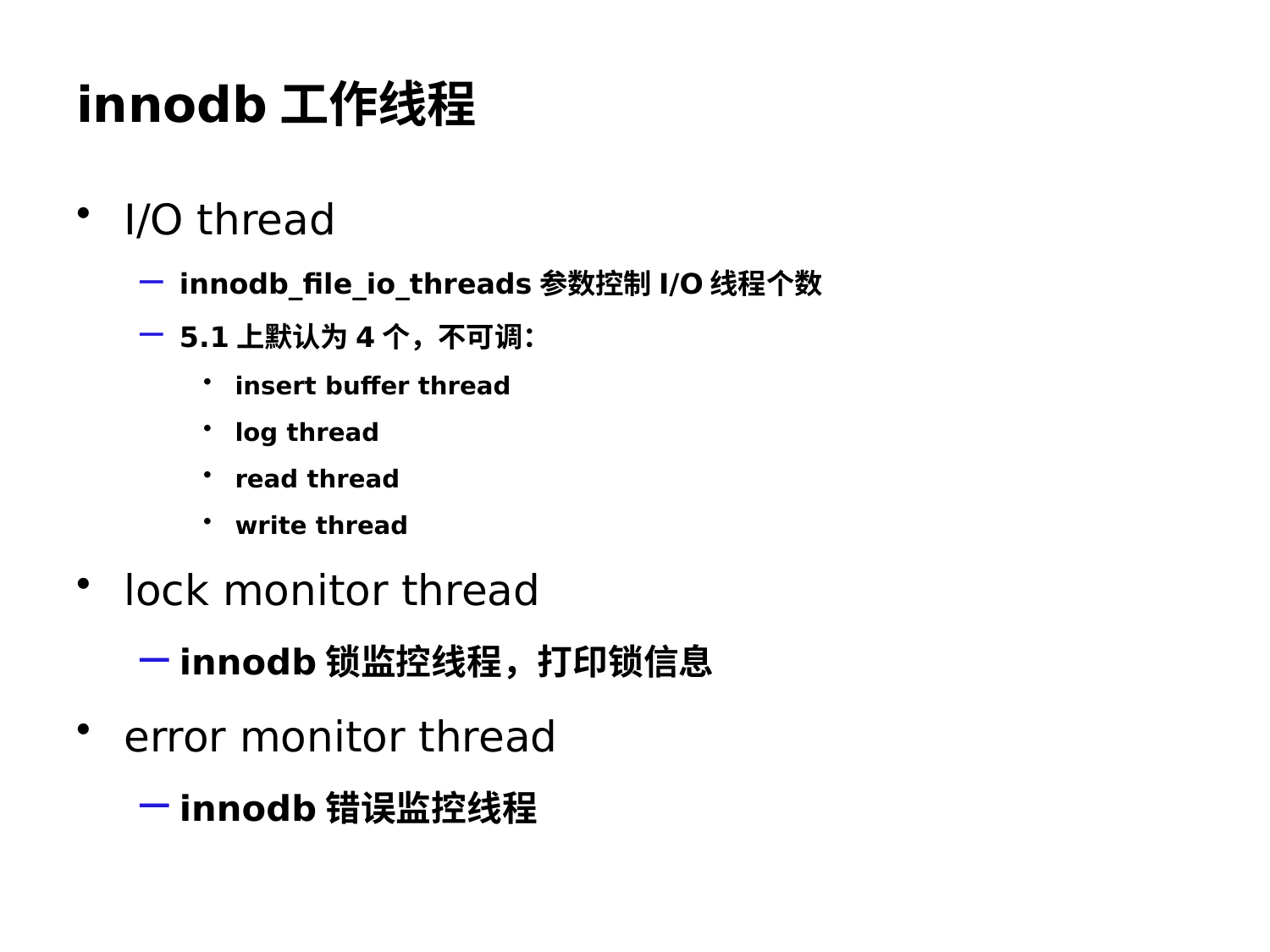

# innodb工作线程
I/O thread
innodb_file_io_threads参数控制I/O线程个数
5.1上默认为4个，不可调：
insert buffer thread
log thread
read thread
write thread
lock monitor thread
innodb锁监控线程，打印锁信息
error monitor thread
innodb错误监控线程